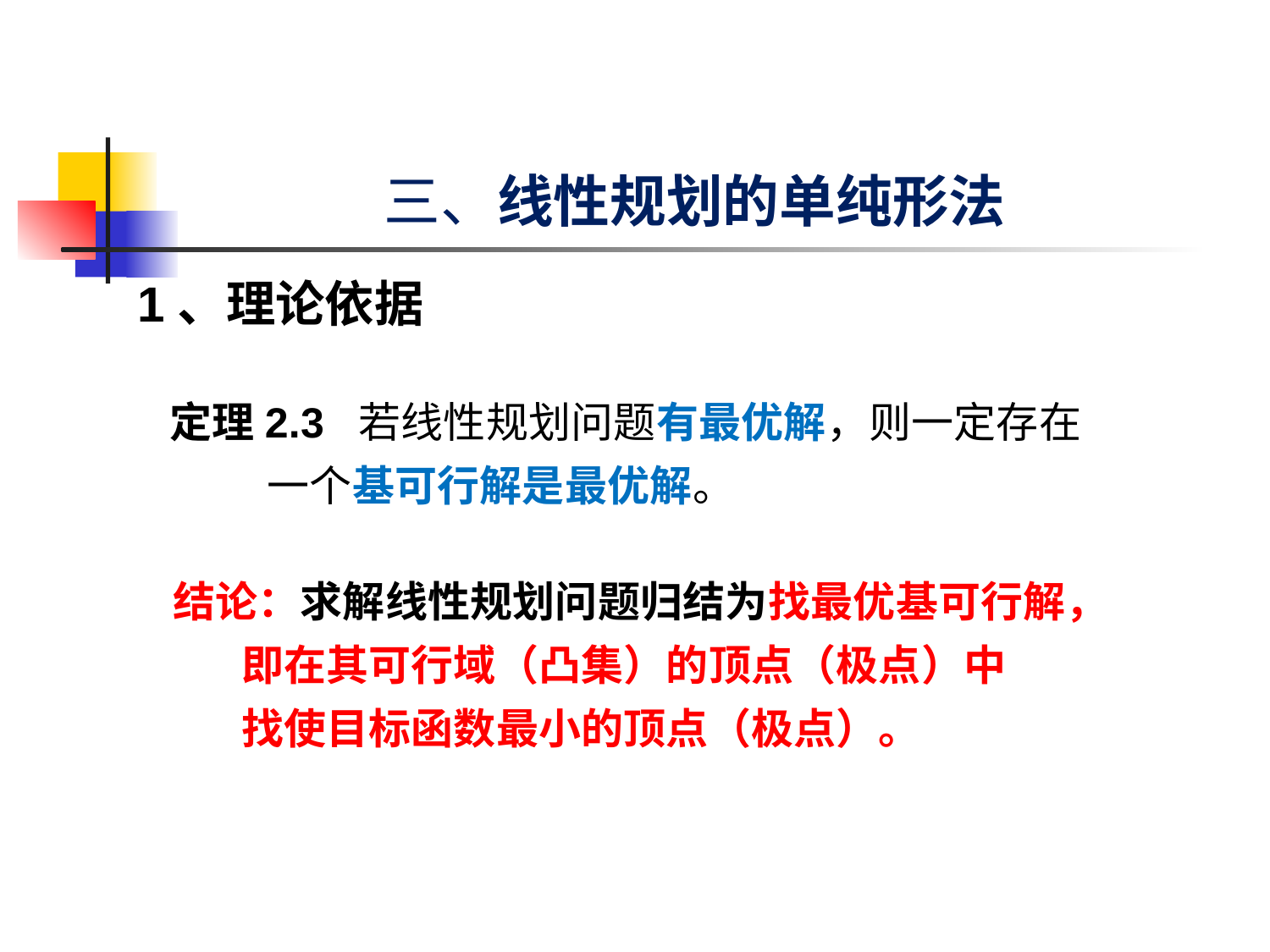

# 三、线性规划的单纯形法
1、理论依据
定理2.3  若线性规划问题有最优解，则一定存在
         一个基可行解是最优解。

结论：求解线性规划问题归结为找最优基可行解，
      即在其可行域（凸集）的顶点（极点）中
      找使目标函数最小的顶点（极点）。